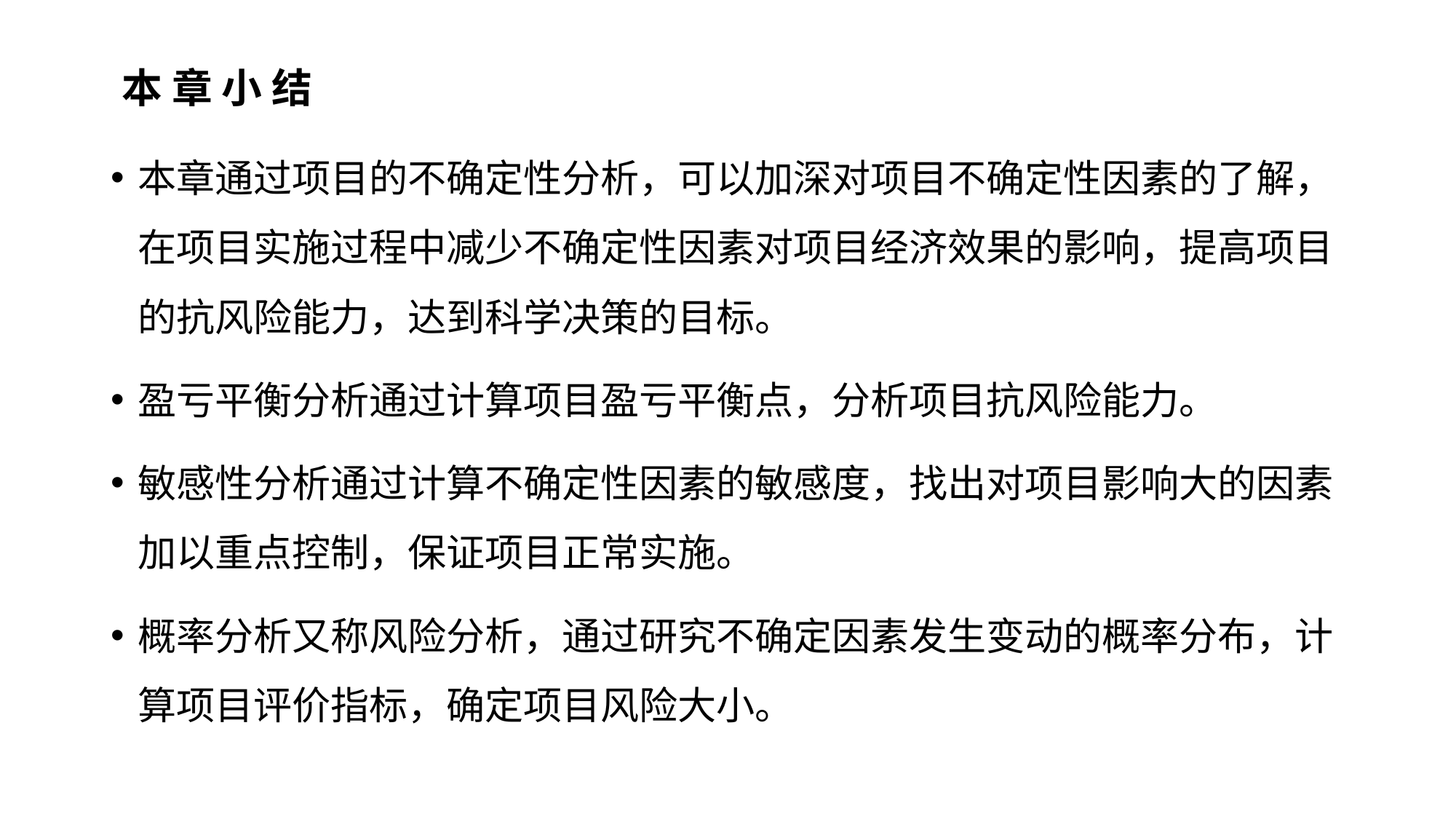

# 本 章 小 结
本章通过项目的不确定性分析，可以加深对项目不确定性因素的了解，在项目实施过程中减少不确定性因素对项目经济效果的影响，提高项目的抗风险能力，达到科学决策的目标。
盈亏平衡分析通过计算项目盈亏平衡点，分析项目抗风险能力。
敏感性分析通过计算不确定性因素的敏感度，找出对项目影响大的因素加以重点控制，保证项目正常实施。
概率分析又称风险分析，通过研究不确定因素发生变动的概率分布，计算项目评价指标，确定项目风险大小。

42